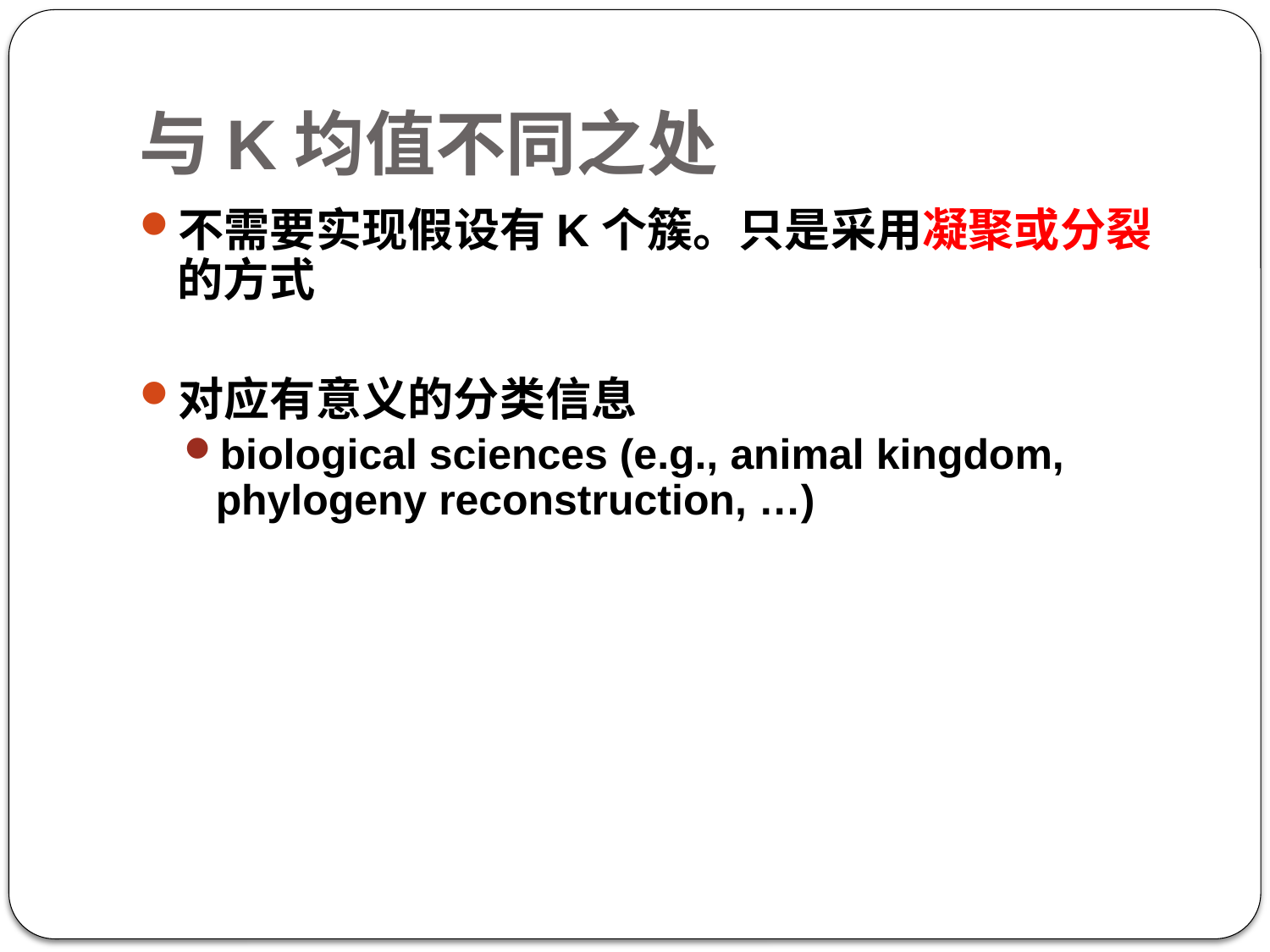

# 与K均值不同之处
不需要实现假设有K个簇。只是采用凝聚或分裂的方式

对应有意义的分类信息
biological sciences (e.g., animal kingdom, phylogeny reconstruction, …)